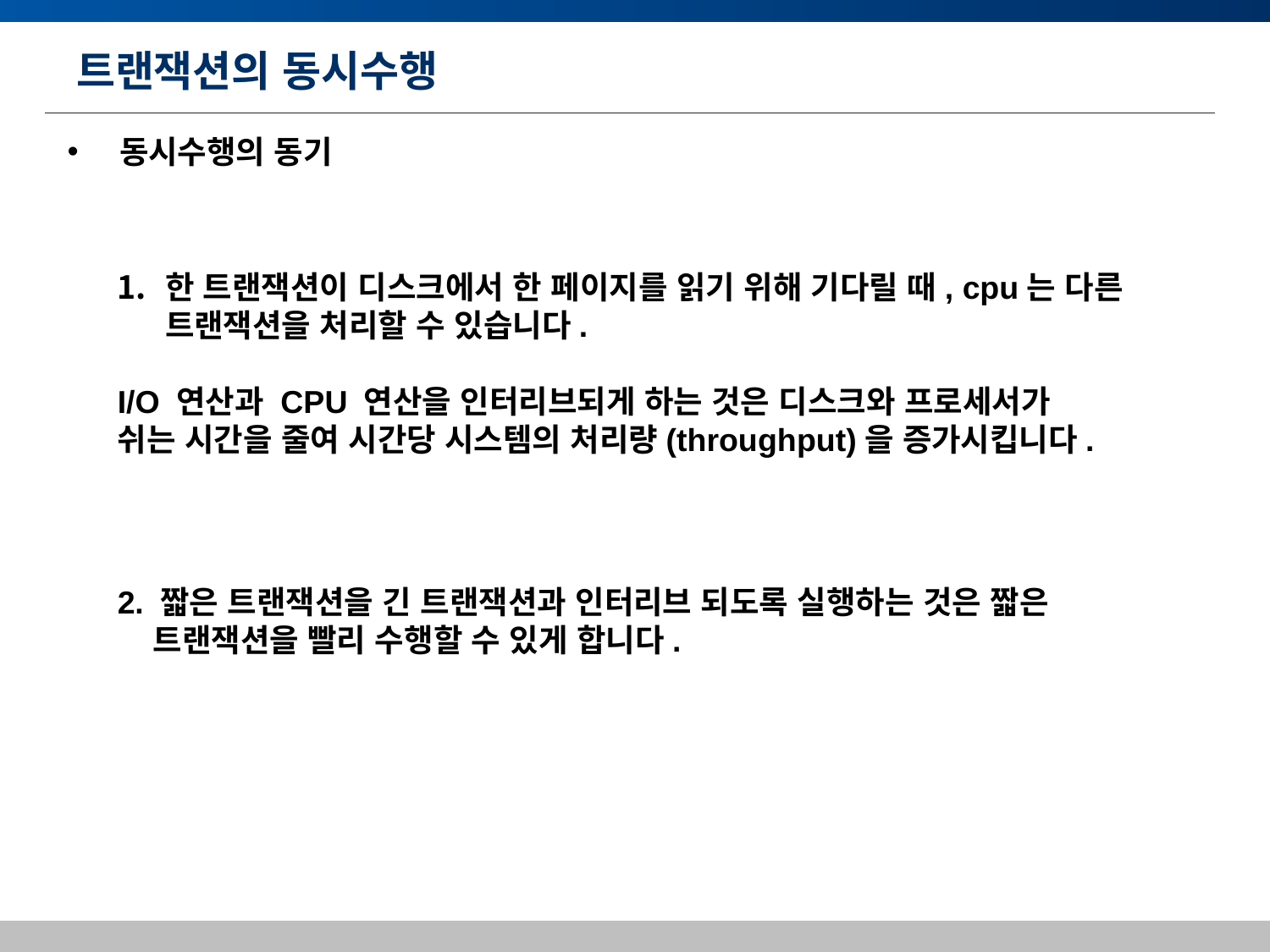

# 트랜잭션의 동시수행
  동시수행의 동기
한 트랜잭션이 디스크에서 한 페이지를 읽기 위해 기다릴 때, cpu는 다른 트랜잭션을 처리할 수 있습니다.

I/O 연산과 CPU 연산을 인터리브되게 하는 것은 디스크와 프로세서가
쉬는 시간을 줄여 시간당 시스템의 처리량(throughput)을 증가시킵니다.
2. 짧은 트랜잭션을 긴 트랜잭션과 인터리브 되도록 실행하는 것은 짧은
    트랜잭션을 빨리 수행할 수 있게 합니다.